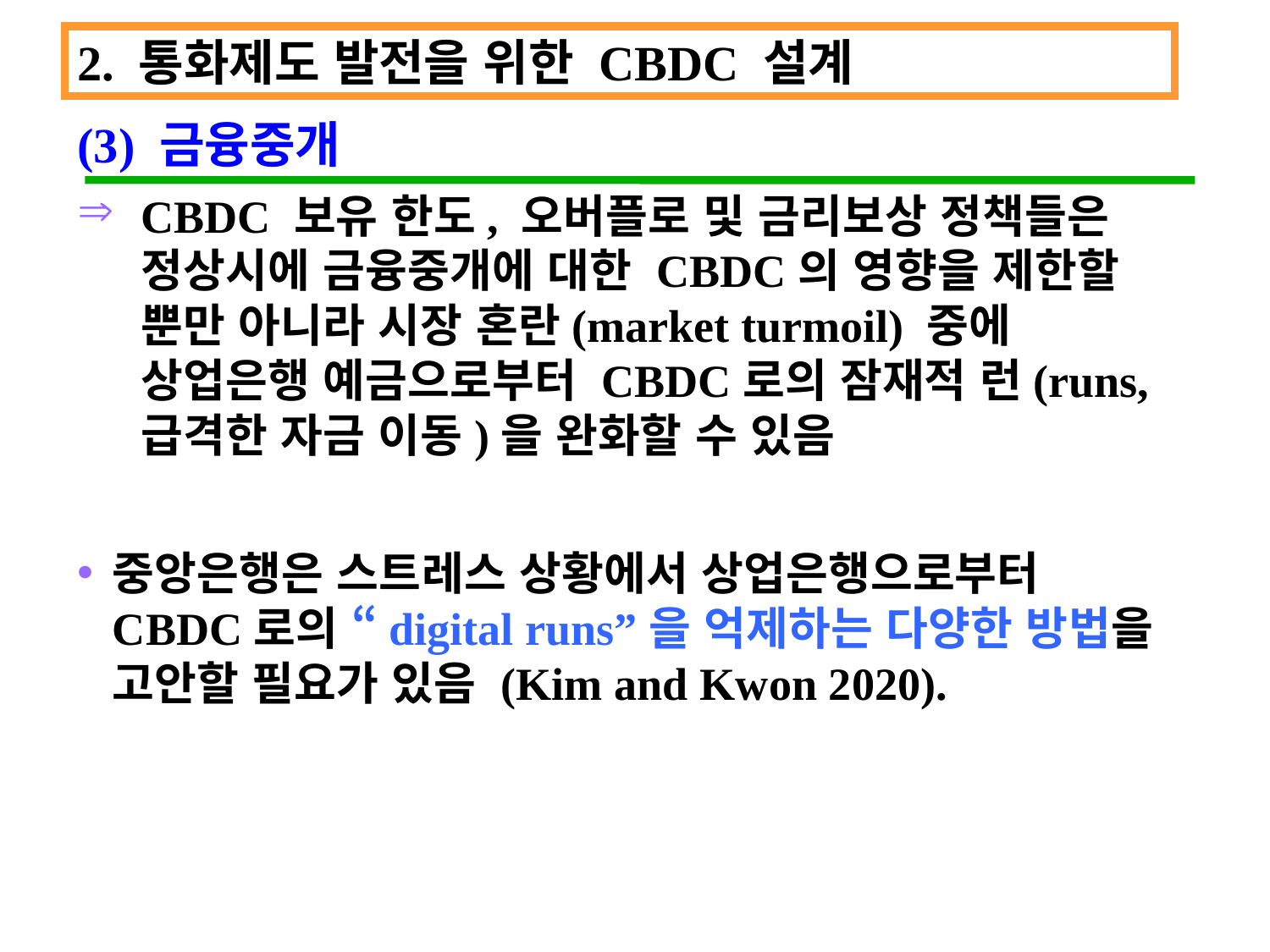

2. 통화제도 발전을 위한 CBDC 설계
(3) 금융중개
CBDC 보유 한도, 오버플로 및 금리보상 정책들은 정상시에 금융중개에 대한 CBDC의 영향을 제한할 뿐만 아니라 시장 혼란(market turmoil) 중에 상업은행 예금으로부터 CBDC로의 잠재적 런(runs, 급격한 자금 이동)을 완화할 수 있음

중앙은행은 스트레스 상황에서 상업은행으로부터 CBDC로의 “digital runs”을 억제하는 다양한 방법을 고안할 필요가 있음 (Kim and Kwon 2020).